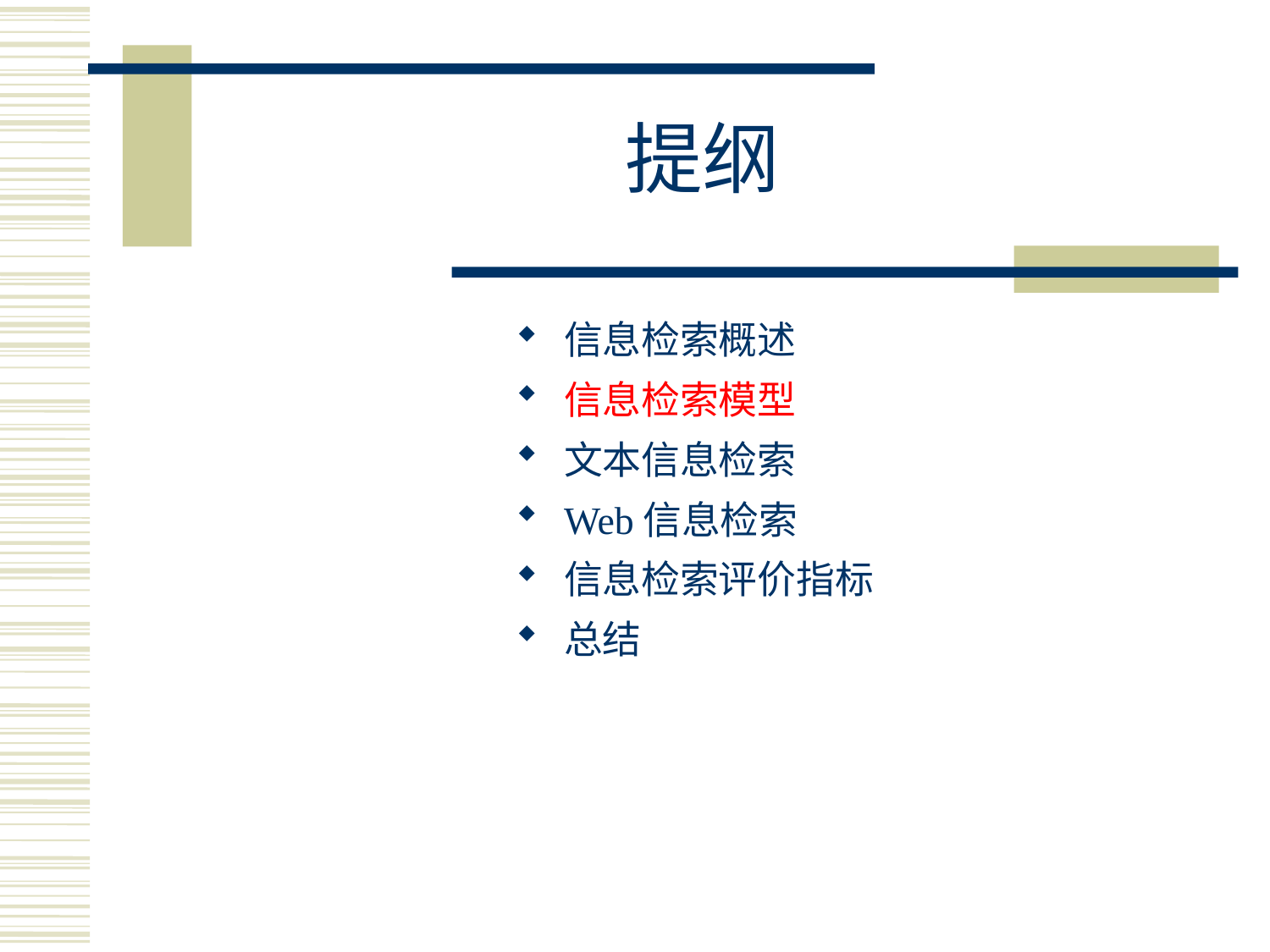

# 提纲
信息检索概述
信息检索模型
文本信息检索
Web信息检索
信息检索评价指标
总结